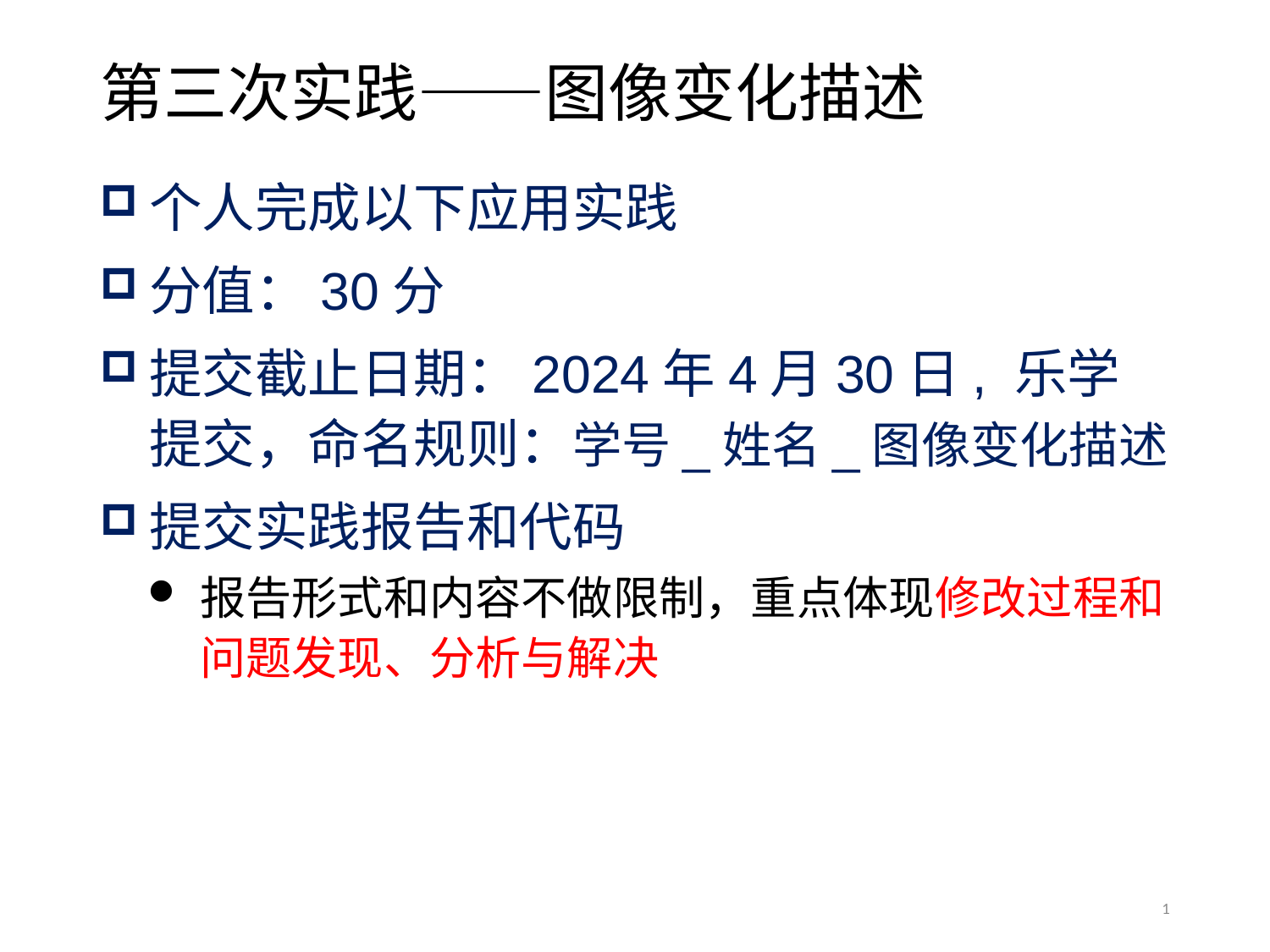

# 第三次实践——图像变化描述
个人完成以下应用实践
分值：30分
提交截止日期：2024年4月30日, 乐学提交，命名规则：学号_姓名_图像变化描述
提交实践报告和代码
报告形式和内容不做限制，重点体现修改过程和问题发现、分析与解决
1